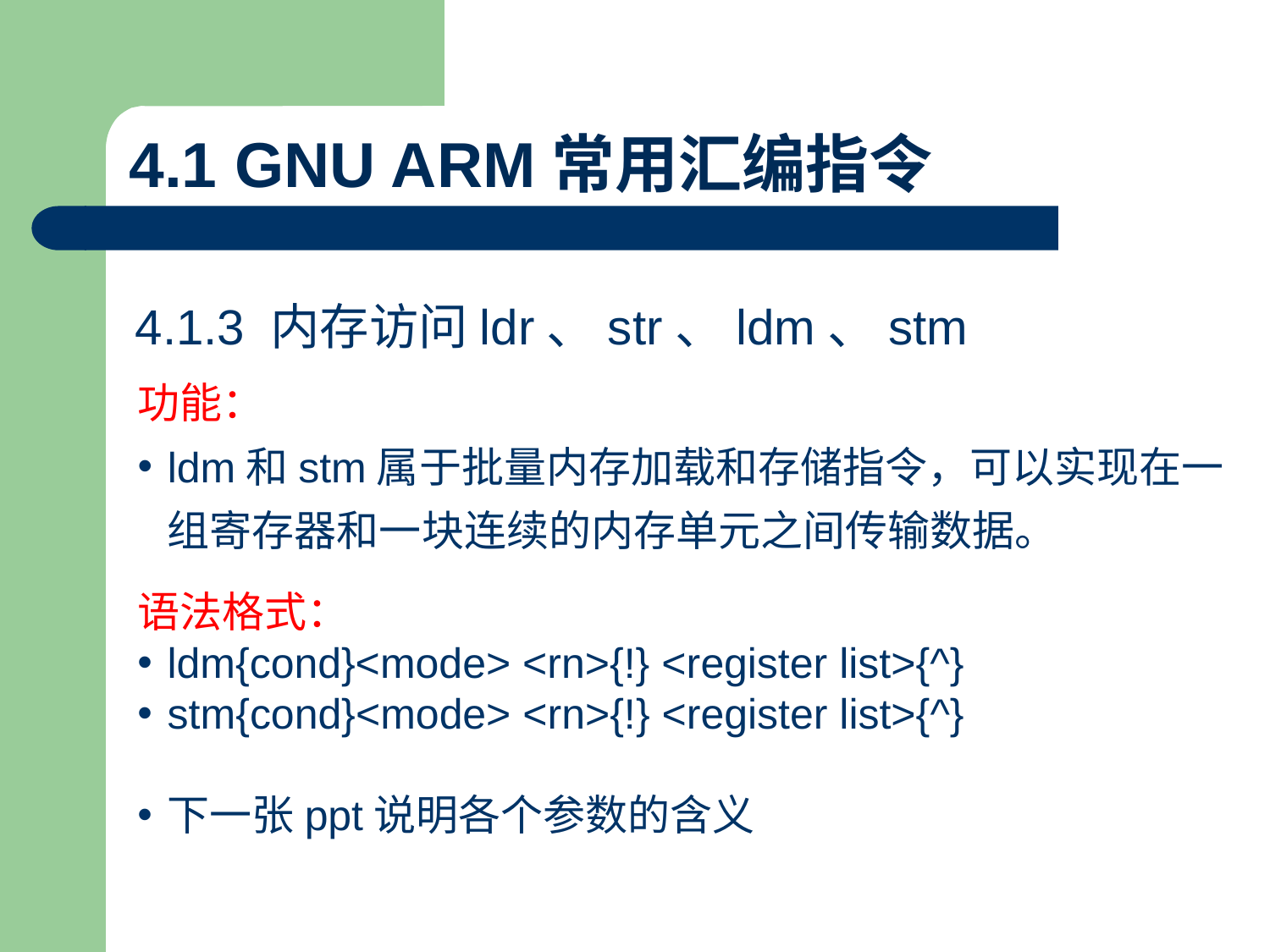

# 4.1 GNU ARM常用汇编指令
4.1.3 内存访问ldr、str、ldm、stm
功能：
ldm和stm属于批量内存加载和存储指令，可以实现在一组寄存器和一块连续的内存单元之间传输数据。
语法格式：
ldm{cond}<mode> <rn>{!} <register list>{^}
stm{cond}<mode> <rn>{!} <register list>{^}

下一张ppt说明各个参数的含义